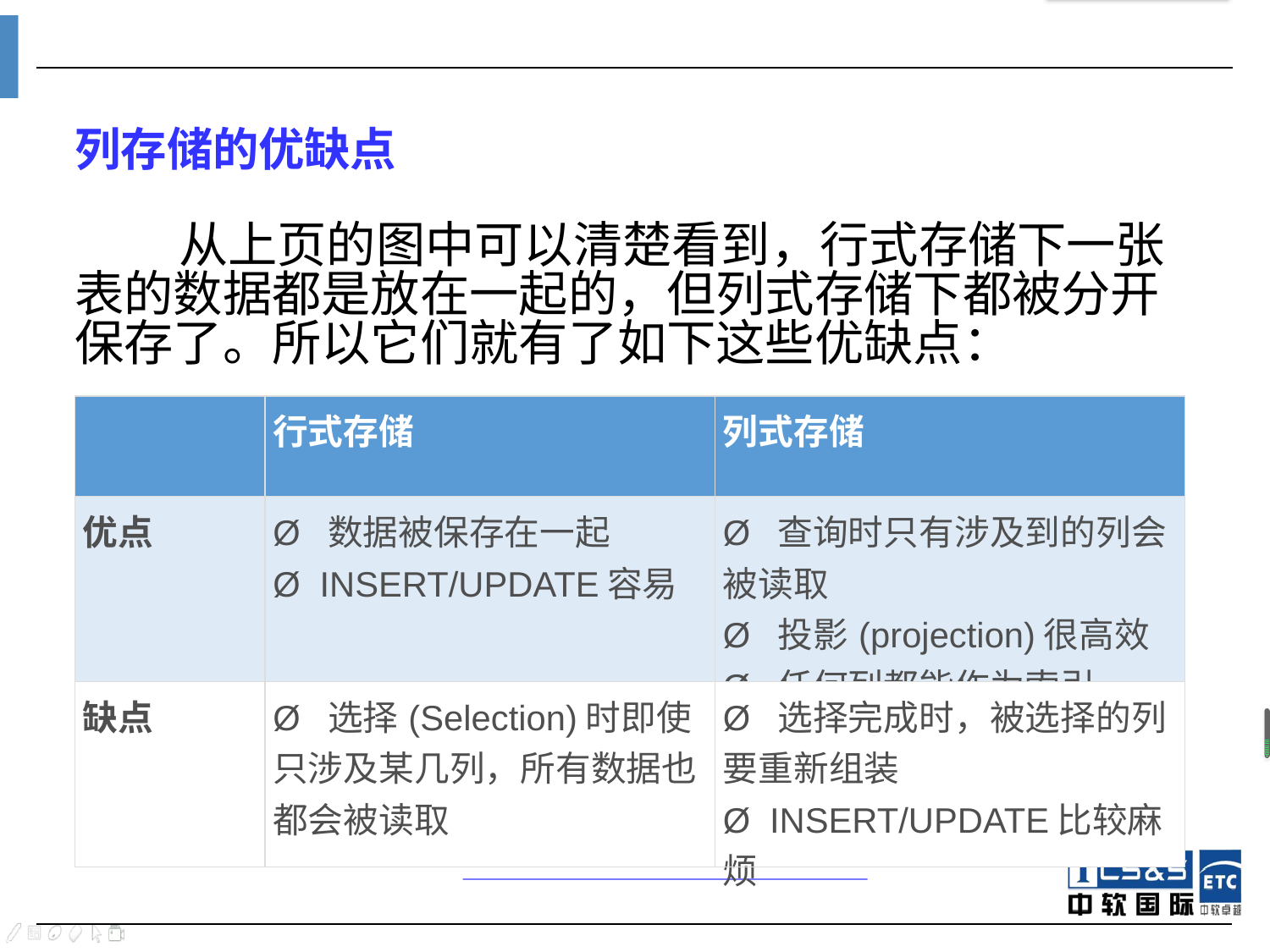

列存储的优缺点

 	     从上页的图中可以清楚看到，行式存储下一张表的数据都是放在一起的，但列式存储下都被分开保存了。所以它们就有了如下这些优缺点：

|  | 行式存储 | 列式存储 |
| --- | --- | --- |
| 优点 | Ø  数据被保存在一起 Ø  INSERT/UPDATE容易 | Ø  查询时只有涉及到的列会被读取 Ø  投影(projection)很高效 Ø  任何列都能作为索引 |
| 缺点 | Ø  选择(Selection)时即使只涉及某几列，所有数据也都会被读取 | Ø  选择完成时，被选择的列要重新组装 Ø  INSERT/UPDATE比较麻烦 |